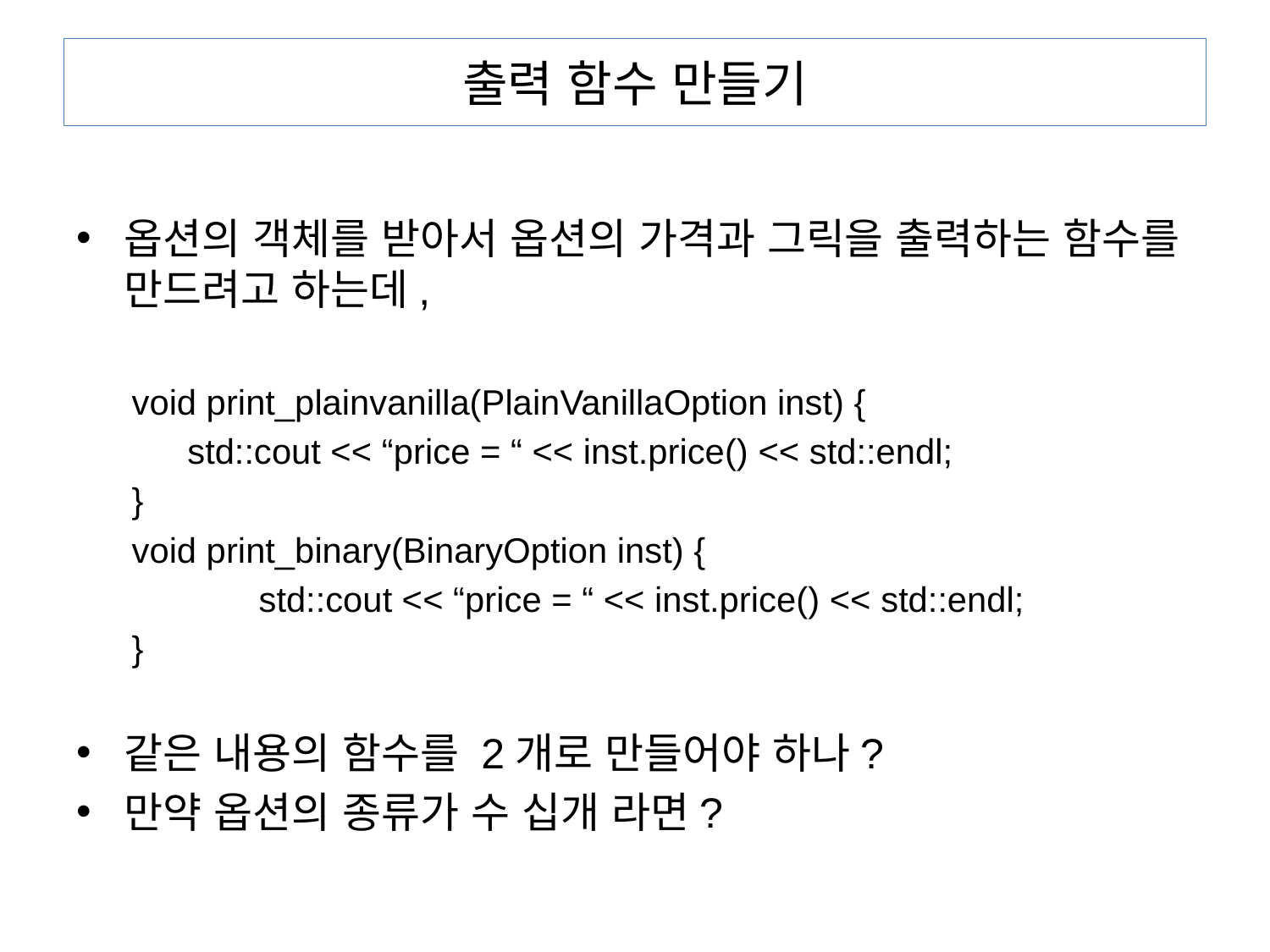

# 출력 함수 만들기

옵션의 객체를 받아서 옵션의 가격과 그릭을 출력하는 함수를 만드려고 하는데,

void print_plainvanilla(PlainVanillaOption inst) {
std::cout << “price = “ << inst.price() << std::endl;
}
void print_binary(BinaryOption inst) {
	std::cout << “price = “ << inst.price() << std::endl;
}

같은 내용의 함수를 2개로 만들어야 하나?
만약 옵션의 종류가 수 십개 라면?